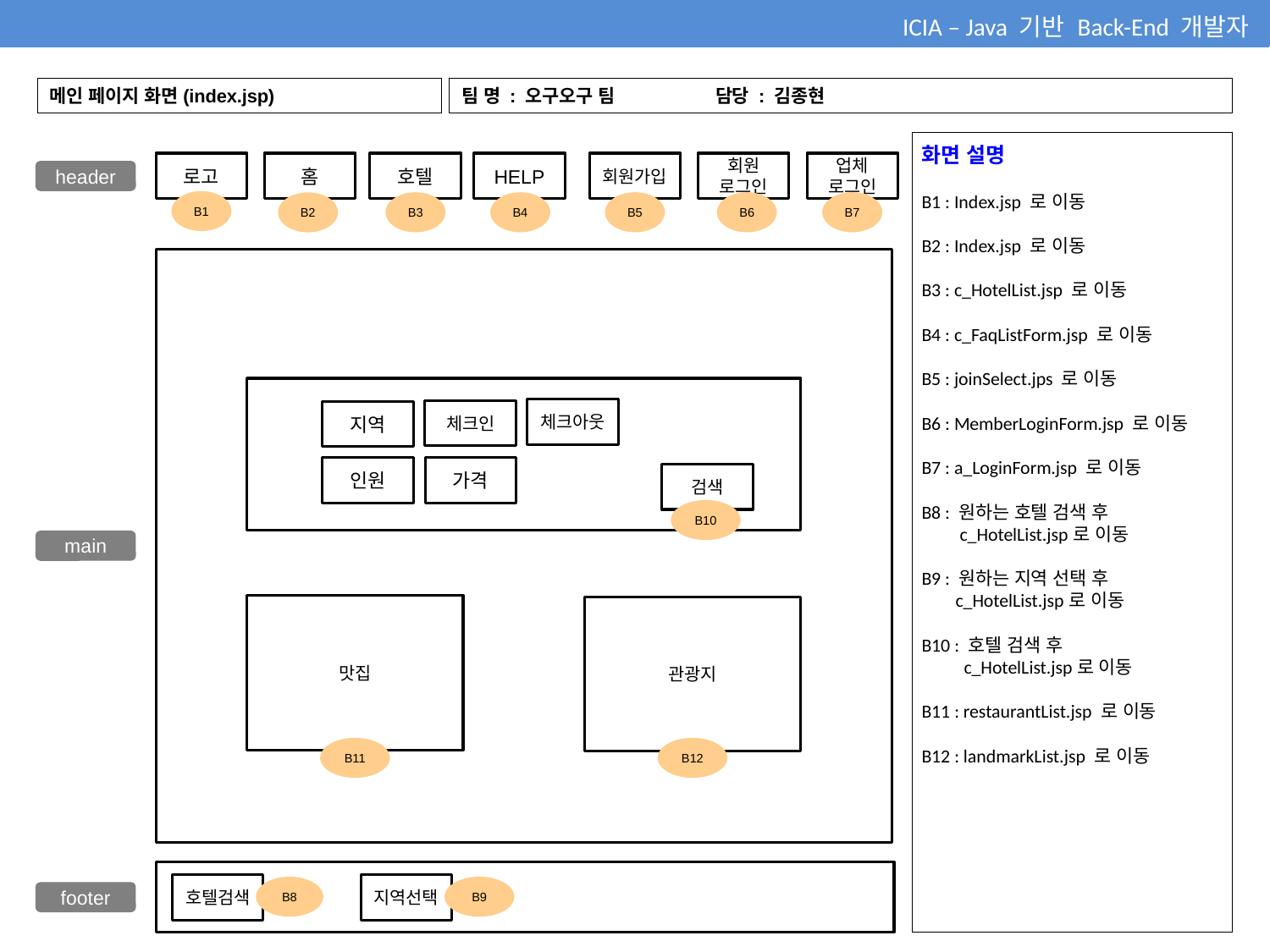

ICIA – Java 기반 Back-End 개발자
메인 페이지 화면(index.jsp)
팀 명 : 오구오구 팀 	담당 : 김종현
화면 설명

B1 : Index.jsp 로 이동

B2 : Index.jsp 로 이동

B3 : c_HotelList.jsp 로 이동

B4 : c_FaqListForm.jsp 로 이동

B5 : joinSelect.jps 로 이동

B6 : MemberLoginForm.jsp 로 이동

B7 : a_LoginForm.jsp 로 이동

B8 : 원하는 호텔 검색 후
         c_HotelList.jsp로 이동

B9 : 원하는 지역 선택 후
        c_HotelList.jsp로 이동

B10 : 호텔 검색 후
          c_HotelList.jsp로 이동

B11 : restaurantList.jsp 로 이동

B12 : landmarkList.jsp 로 이동
로고
홈
호텔
HELP
회원가입
회원 로그인
업체 로그인
header
B1
B3
B4
B5
B6
B7
B2

체크아웃
체크인
지역
인원
가격
검색
B10
main
맛집
관광지
B11
B12

호텔검색
지역선택
B8
B9
footer